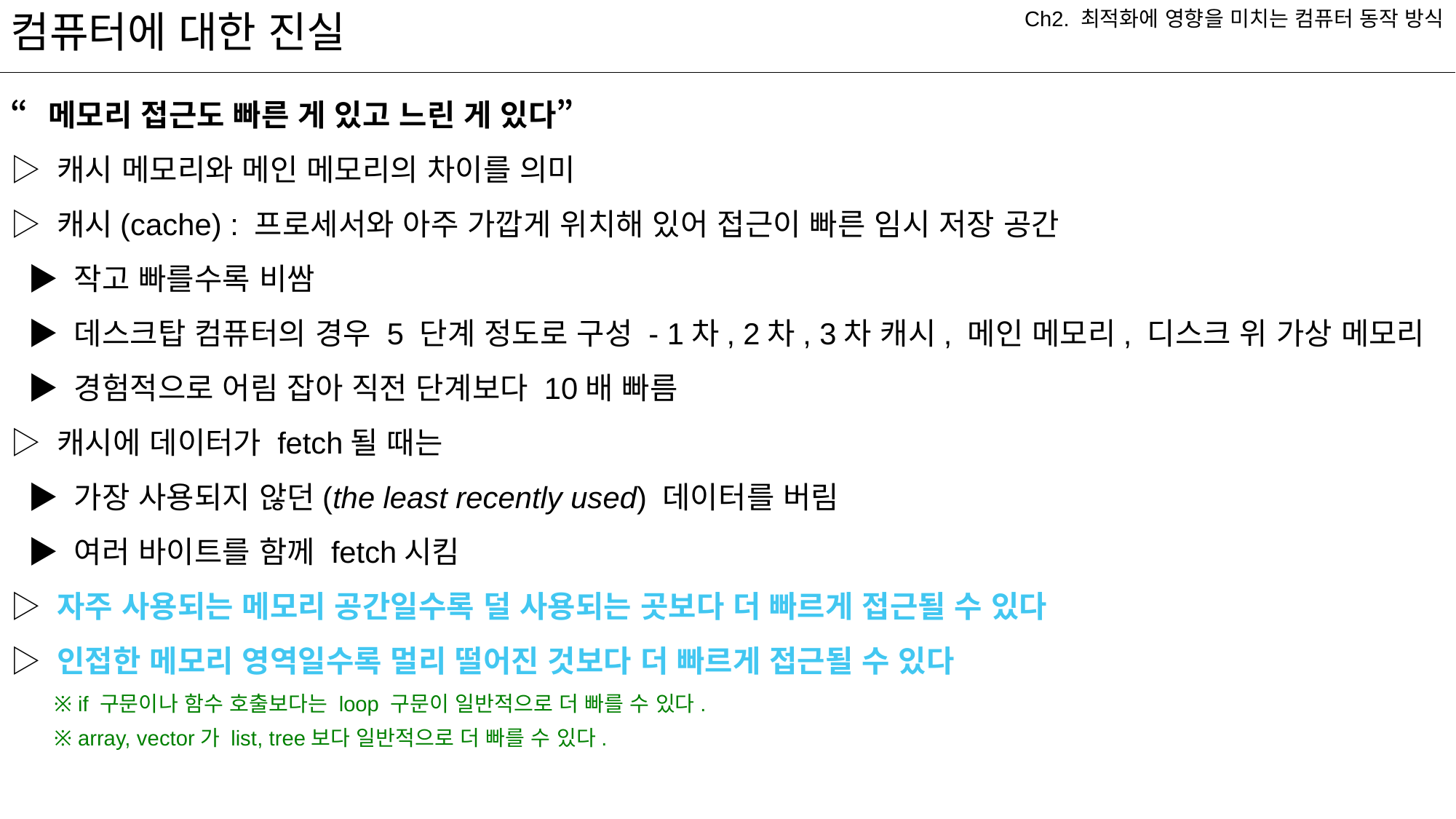

컴퓨터에 대한 진실
Ch2. 최적화에 영향을 미치는 컴퓨터 동작 방식
“메모리 접근도 빠른 게 있고 느린 게 있다”
▷ 캐시 메모리와 메인 메모리의 차이를 의미
▷ 캐시(cache) : 프로세서와 아주 가깝게 위치해 있어 접근이 빠른 임시 저장 공간
  ▶ 작고 빠를수록 비쌈
  ▶ 데스크탑 컴퓨터의 경우 5 단계 정도로 구성 - 1차, 2차, 3차 캐시, 메인 메모리, 디스크 위 가상 메모리
  ▶ 경험적으로 어림 잡아 직전 단계보다 10배 빠름
▷ 캐시에 데이터가 fetch될 때는
  ▶ 가장 사용되지 않던(the least recently used) 데이터를 버림
  ▶ 여러 바이트를 함께 fetch시킴
▷ 자주 사용되는 메모리 공간일수록 덜 사용되는 곳보다 더 빠르게 접근될 수 있다
▷ 인접한 메모리 영역일수록 멀리 떨어진 것보다 더 빠르게 접근될 수 있다

※ if 구문이나 함수 호출보다는 loop 구문이 일반적으로 더 빠를 수 있다.
※ array, vector가 list, tree보다 일반적으로 더 빠를 수 있다.